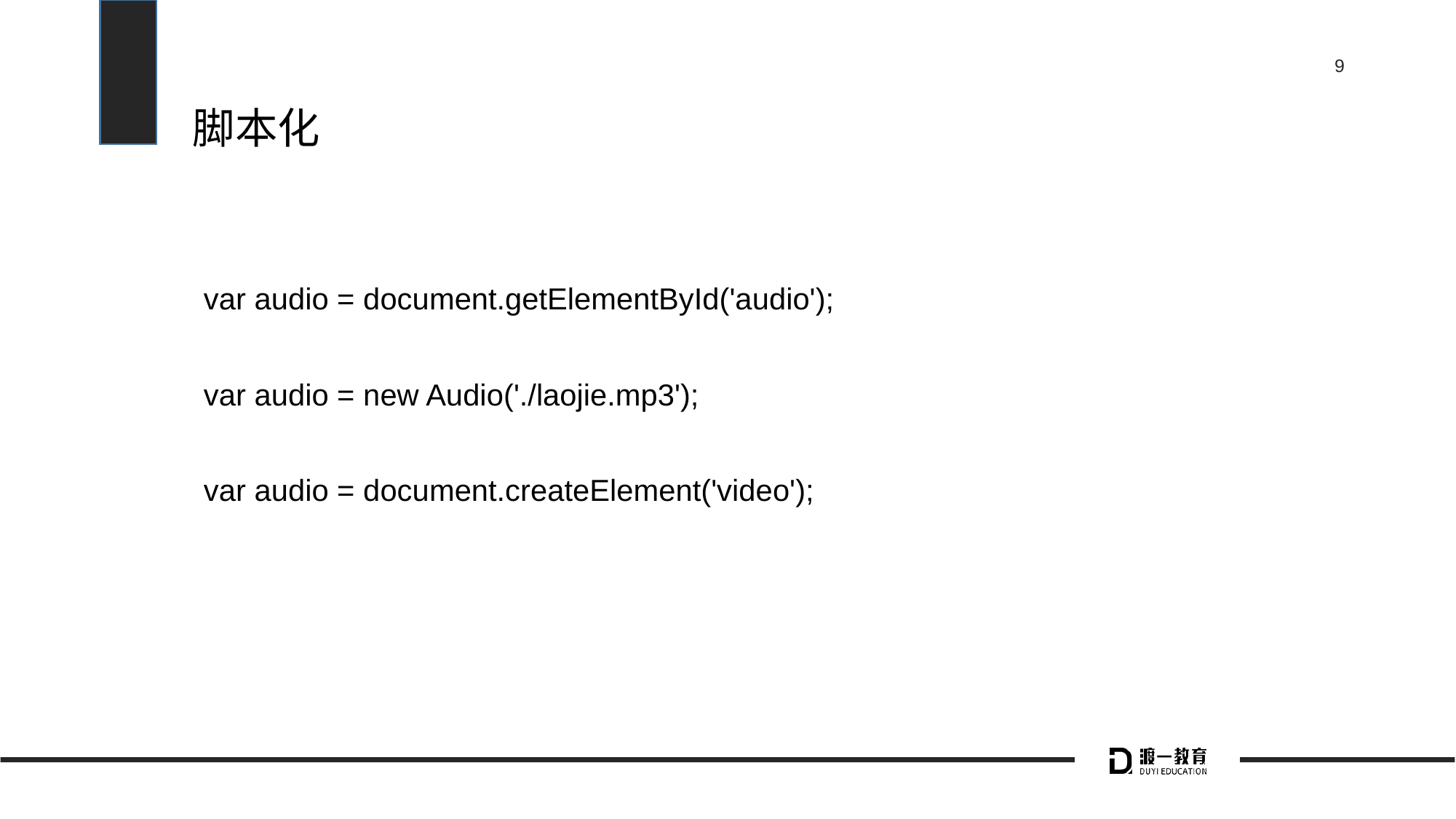

# 脚本化

var audio = document.getElementById('audio');

var audio = new Audio('./laojie.mp3');

var audio = document.createElement('video');